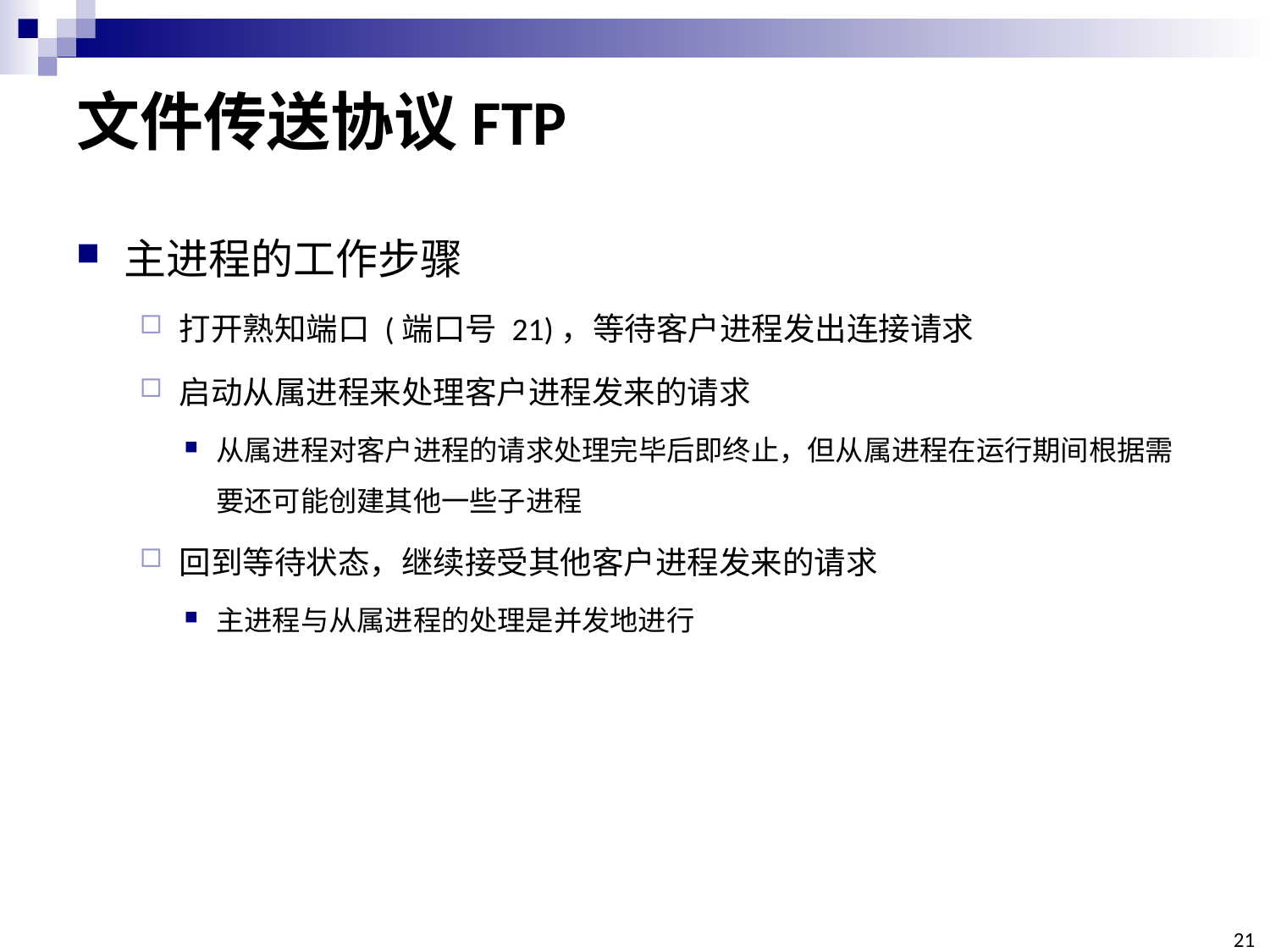

# 文件传送协议FTP
主进程的工作步骤
打开熟知端口 (端口号 21)，等待客户进程发出连接请求
启动从属进程来处理客户进程发来的请求
从属进程对客户进程的请求处理完毕后即终止，但从属进程在运行期间根据需要还可能创建其他一些子进程
回到等待状态，继续接受其他客户进程发来的请求
主进程与从属进程的处理是并发地进行
21